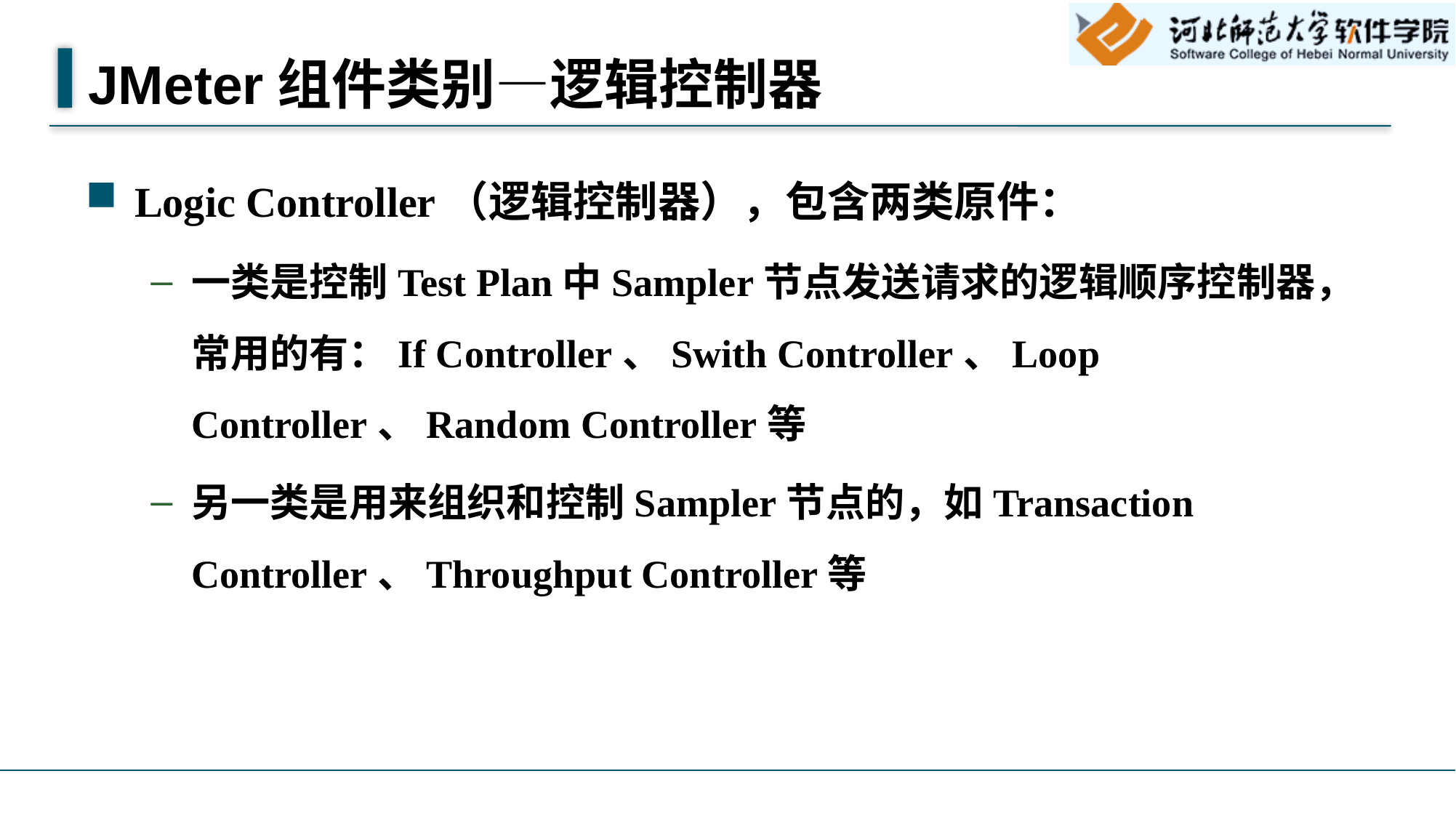

# JMeter组件类别—逻辑控制器
Logic Controller（逻辑控制器），包含两类原件：
一类是控制Test Plan中Sampler节点发送请求的逻辑顺序控制器，常用的有：If Controller、Swith Controller、Loop Controller、Random Controller等
另一类是用来组织和控制Sampler节点的，如Transaction Controller、Throughput Controller等